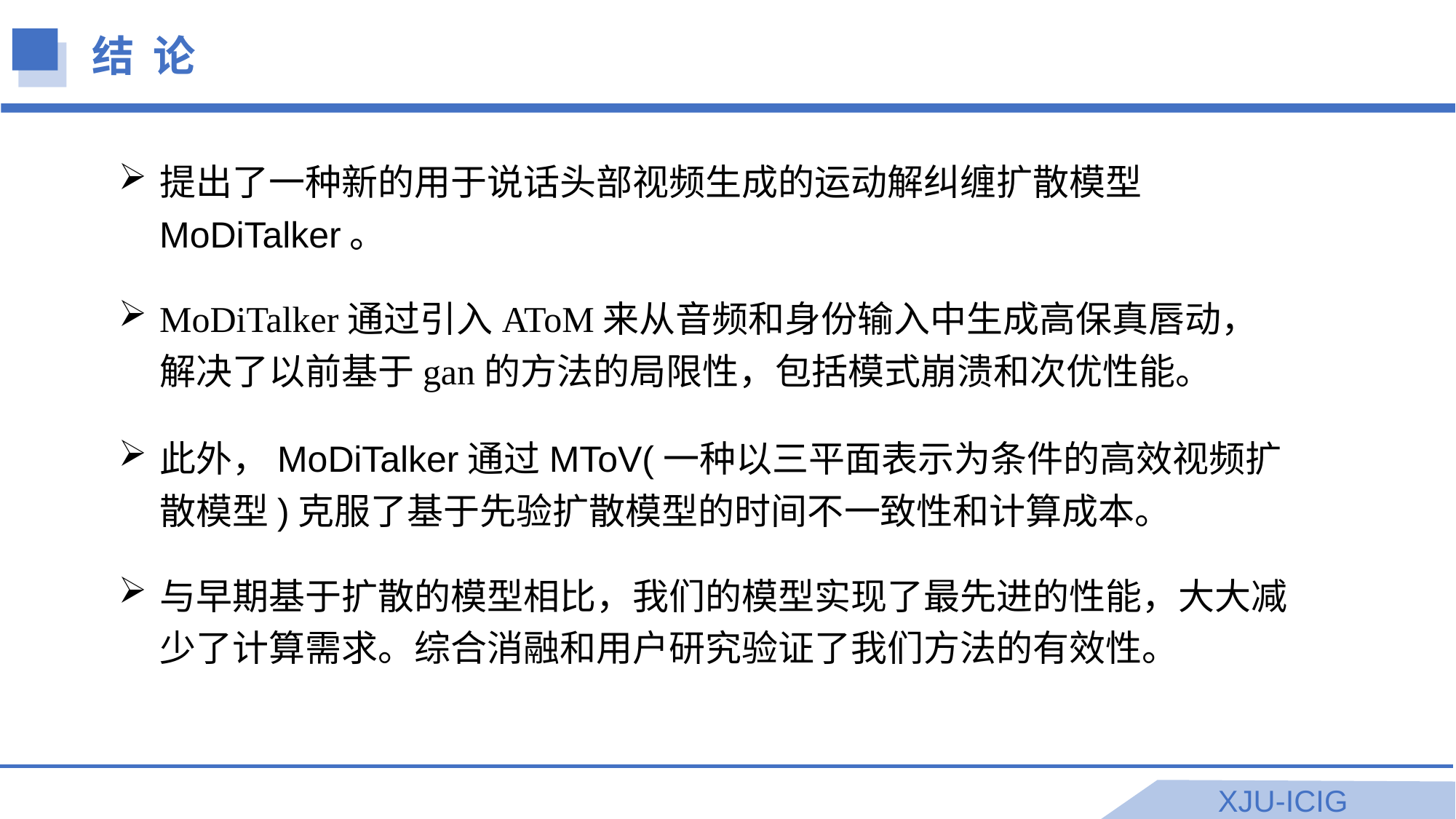

结  论

提出了一种新的用于说话头部视频生成的运动解纠缠扩散模型MoDiTalker。
MoDiTalker通过引入AToM来从音频和身份输入中生成高保真唇动，解决了以前基于gan的方法的局限性，包括模式崩溃和次优性能。
此外，MoDiTalker通过MToV(一种以三平面表示为条件的高效视频扩散模型)克服了基于先验扩散模型的时间不一致性和计算成本。
与早期基于扩散的模型相比，我们的模型实现了最先进的性能，大大减少了计算需求。综合消融和用户研究验证了我们方法的有效性。
XJU-ICIG